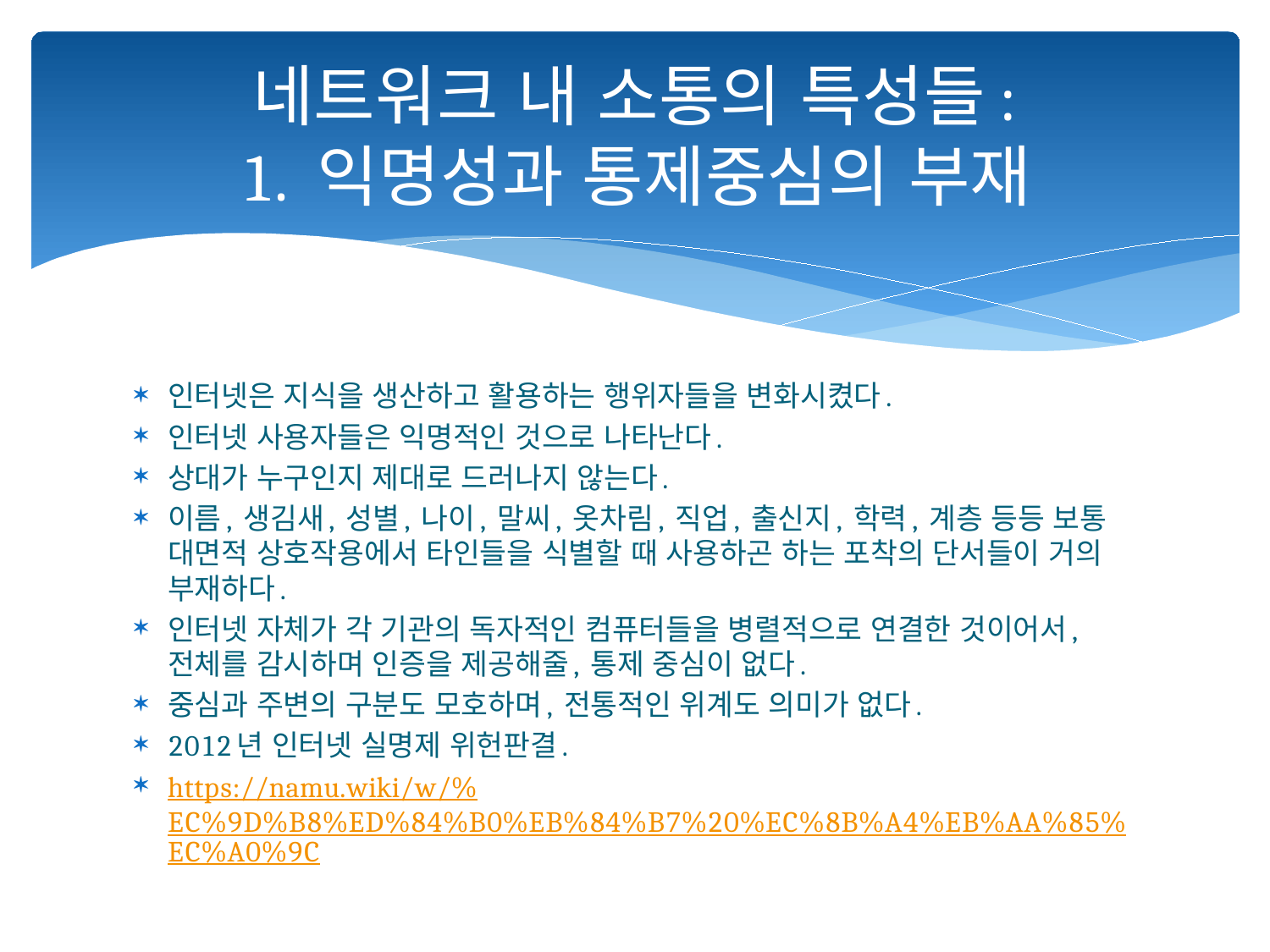

# 네트워크 내 소통의 특성들: 1. 익명성과 통제중심의 부재
인터넷은 지식을 생산하고 활용하는 행위자들을 변화시켰다.
인터넷 사용자들은 익명적인 것으로 나타난다.
상대가 누구인지 제대로 드러나지 않는다.
이름, 생김새, 성별, 나이, 말씨, 옷차림, 직업, 출신지, 학력, 계층 등등 보통 대면적 상호작용에서 타인들을 식별할 때 사용하곤 하는 포착의 단서들이 거의 부재하다.
인터넷 자체가 각 기관의 독자적인 컴퓨터들을 병렬적으로 연결한 것이어서, 전체를 감시하며 인증을 제공해줄, 통제 중심이 없다.
중심과 주변의 구분도 모호하며, 전통적인 위계도 의미가 없다.
2012년 인터넷 실명제 위헌판결.
https://namu.wiki/w/%EC%9D%B8%ED%84%B0%EB%84%B7%20%EC%8B%A4%EB%AA%85%EC%A0%9C